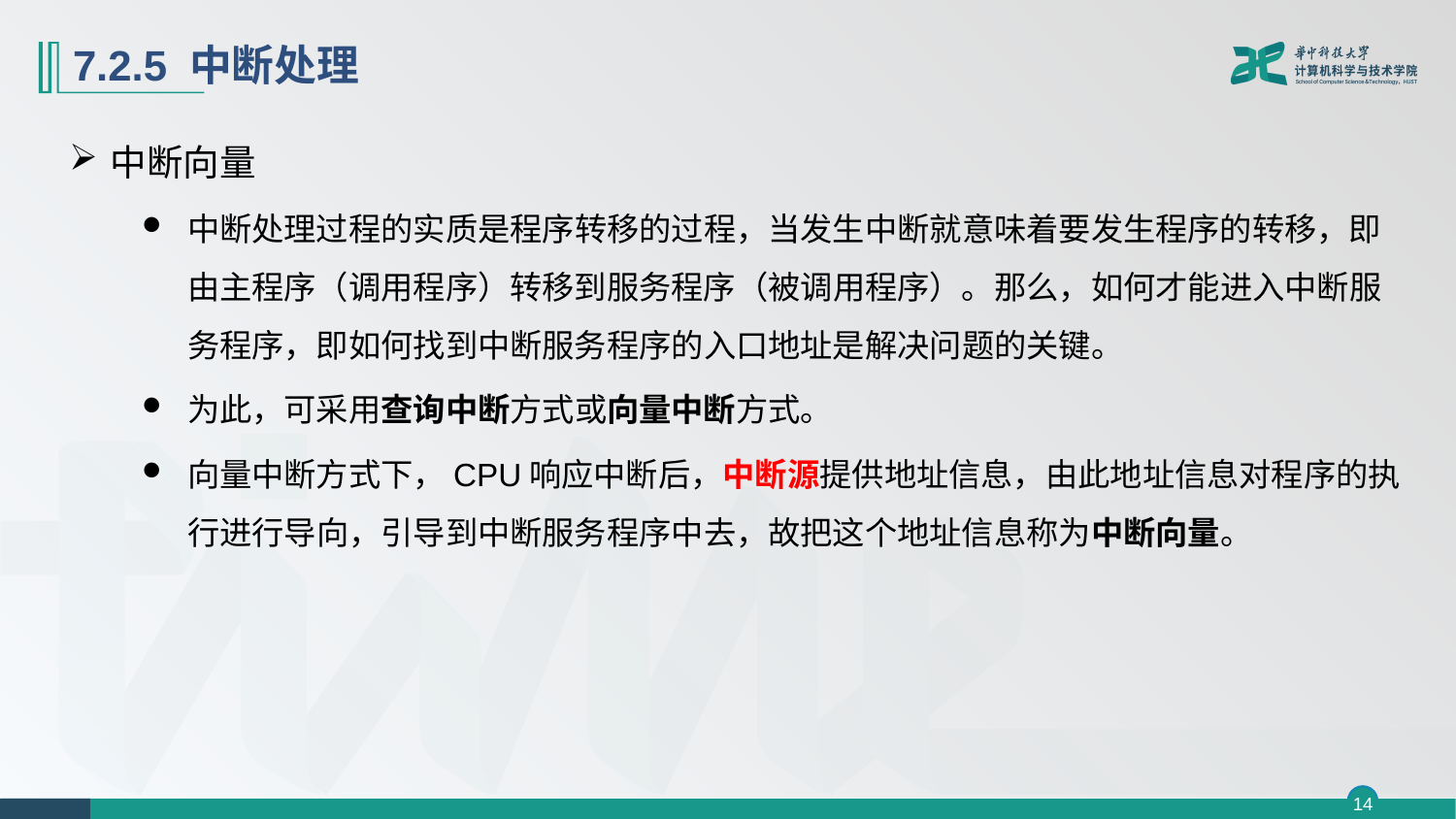

# 7.2.5 中断处理
中断向量
中断处理过程的实质是程序转移的过程，当发生中断就意味着要发生程序的转移，即由主程序（调用程序）转移到服务程序（被调用程序）。那么，如何才能进入中断服务程序，即如何找到中断服务程序的入口地址是解决问题的关键。
为此，可采用查询中断方式或向量中断方式。
向量中断方式下，CPU响应中断后，中断源提供地址信息，由此地址信息对程序的执行进行导向，引导到中断服务程序中去，故把这个地址信息称为中断向量。